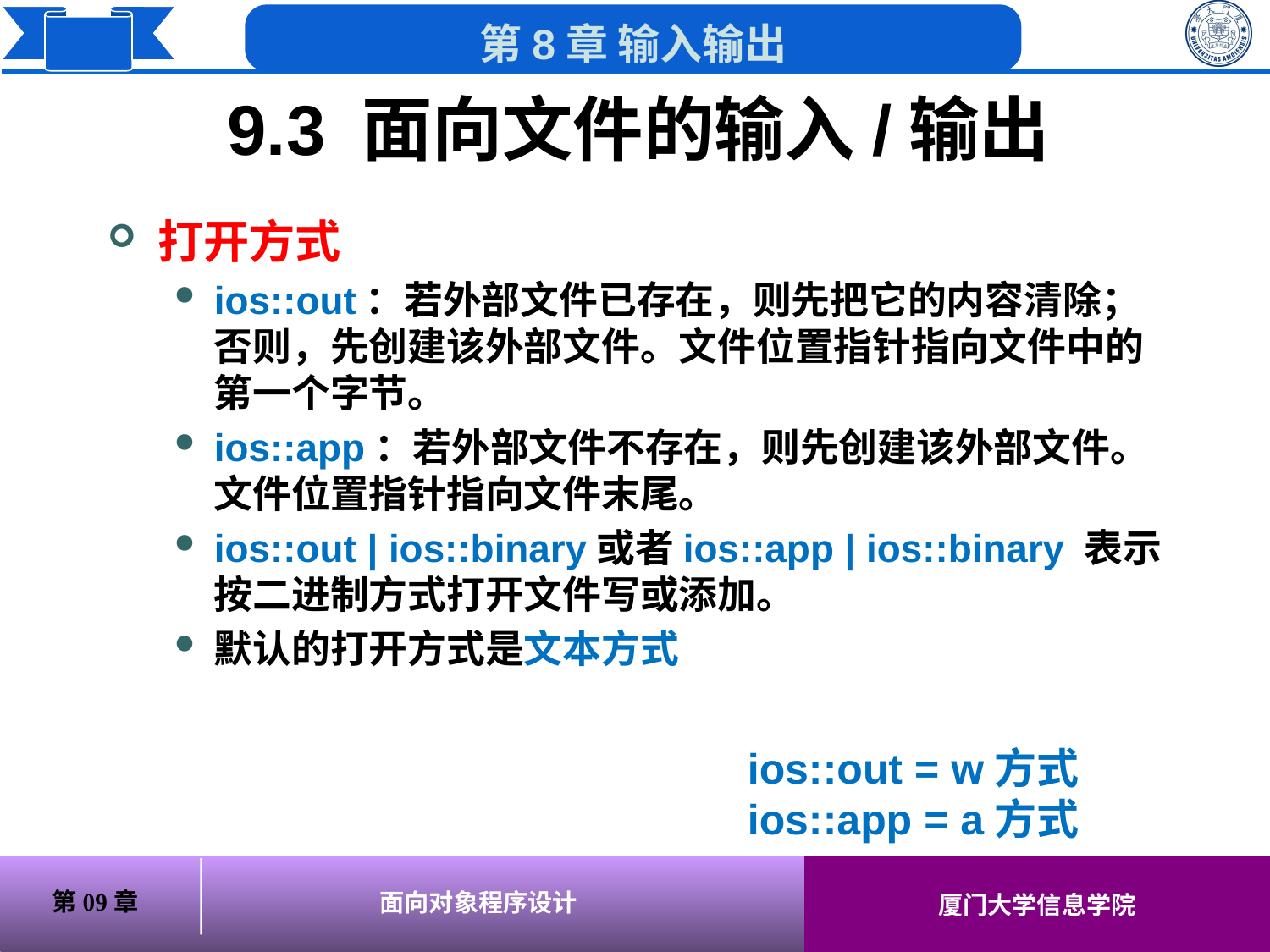

9.3 面向文件的输入/输出
# 打开方式
ios::out：若外部文件已存在，则先把它的内容清除；否则，先创建该外部文件。文件位置指针指向文件中的第一个字节。
ios::app：若外部文件不存在，则先创建该外部文件。文件位置指针指向文件末尾。
ios::out | ios::binary或者ios::app | ios::binary 表示按二进制方式打开文件写或添加。
默认的打开方式是文本方式
ios::out = w方式
ios::app = a方式
53